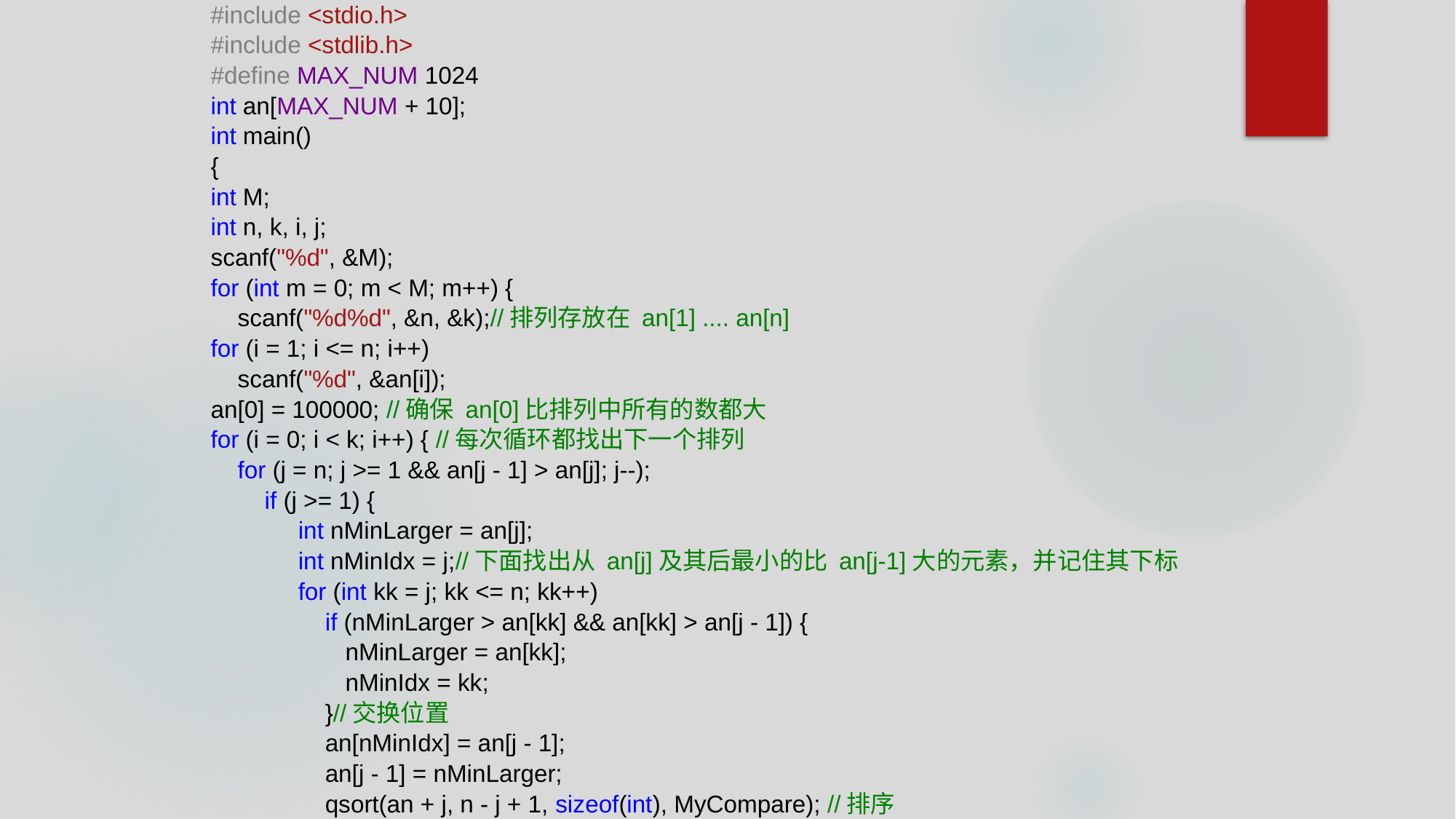

#include <stdio.h>
#include <stdlib.h>
#define MAX_NUM 1024
int an[MAX_NUM + 10];
int main()
{
int M;
int n, k, i, j;
scanf("%d", &M);
for (int m = 0; m < M; m++) {
    scanf("%d%d", &n, &k);//排列存放在 an[1] .... an[n]
for (i = 1; i <= n; i++)
    scanf("%d", &an[i]);
an[0] = 100000; //确保 an[0]比排列中所有的数都大
for (i = 0; i < k; i++) { //每次循环都找出下一个排列
    for (j = n; j >= 1 && an[j - 1] > an[j]; j--);
        if (j >= 1) {
             int nMinLarger = an[j];
             int nMinIdx = j;//下面找出从 an[j]及其后最小的比 an[j-1]大的元素，并记住其下标
             for (int kk = j; kk <= n; kk++)
                 if (nMinLarger > an[kk] && an[kk] > an[j - 1]) {
                    nMinLarger = an[kk];
                    nMinIdx = kk;
                 }//交换位置
                 an[nMinIdx] = an[j - 1];
                 an[j - 1] = nMinLarger;
                 qsort(an + j, n - j + 1, sizeof(int), MyCompare); //排序
             }
             else { //an 里的排列已经是降序了，那么下一个排列就是 1 2 3 。。。。 n
             for (j = 1; j <= n; j++)
              an[j] = j;
             }
     }
     for (j = 1; j <= n; j++)
     printf("%d ", an[j]);
printf("\n");
}
}